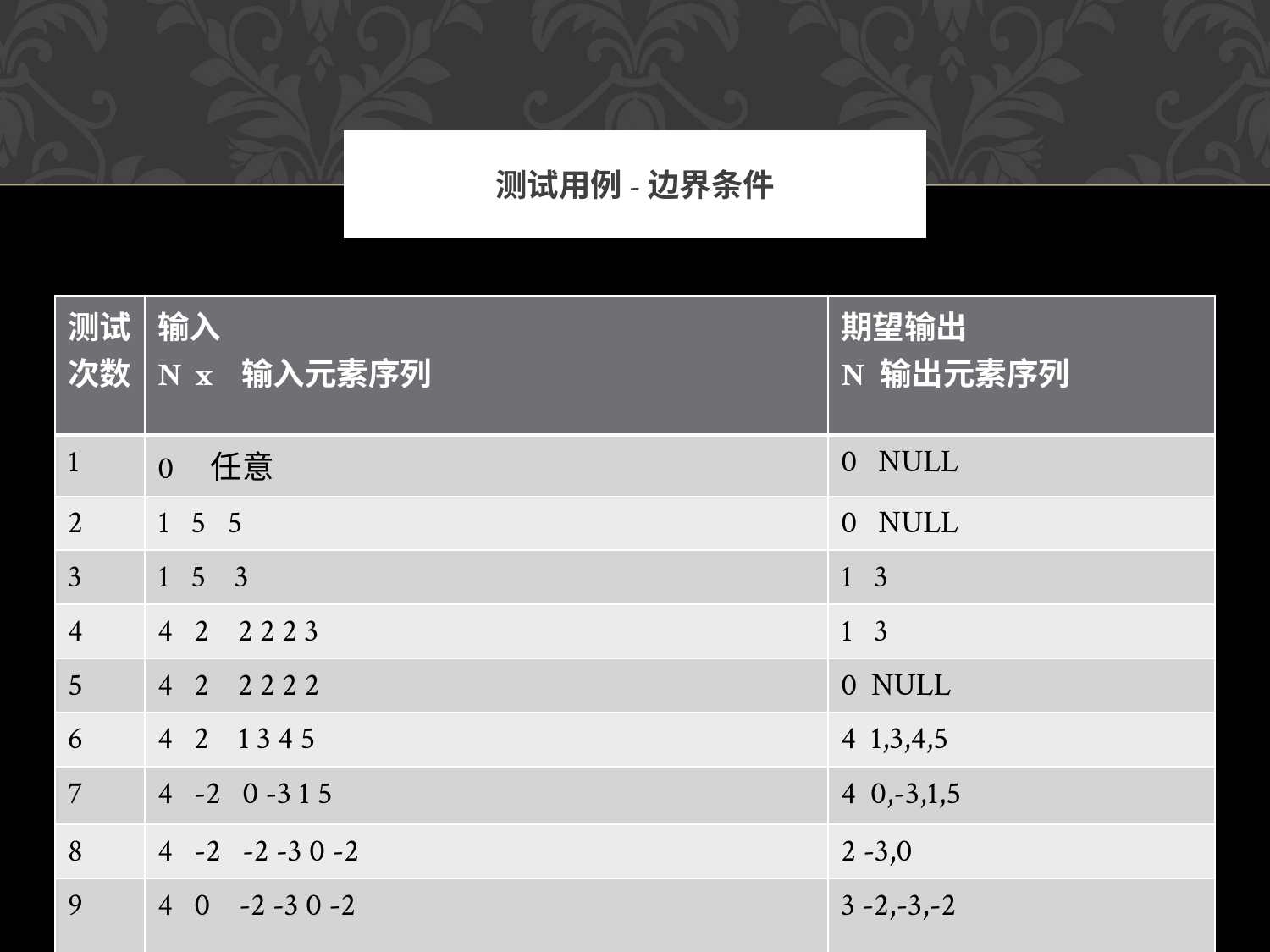

# 测试用例-边界条件
| 测试次数 | 输入 N x 输入元素序列 | 期望输出 N 输出元素序列 |
| --- | --- | --- |
| 1 | 0 任意 | 0 NULL |
| 2 | 1 5 5 | 0 NULL |
| 3 | 1 5 3 | 1 3 |
| 4 | 4 2 2 2 2 3 | 1 3 |
| 5 | 4 2 2 2 2 2 | 0 NULL |
| 6 | 4 2 1 3 4 5 | 4 1,3,4,5 |
| 7 | 4 -2 0 -3 1 5 | 4 0,-3,1,5 |
| 8 | 4 -2 -2 -3 0 -2 | 2 -3,0 |
| 9 | 4 0 -2 -3 0 -2 | 3 -2,-3,-2 |